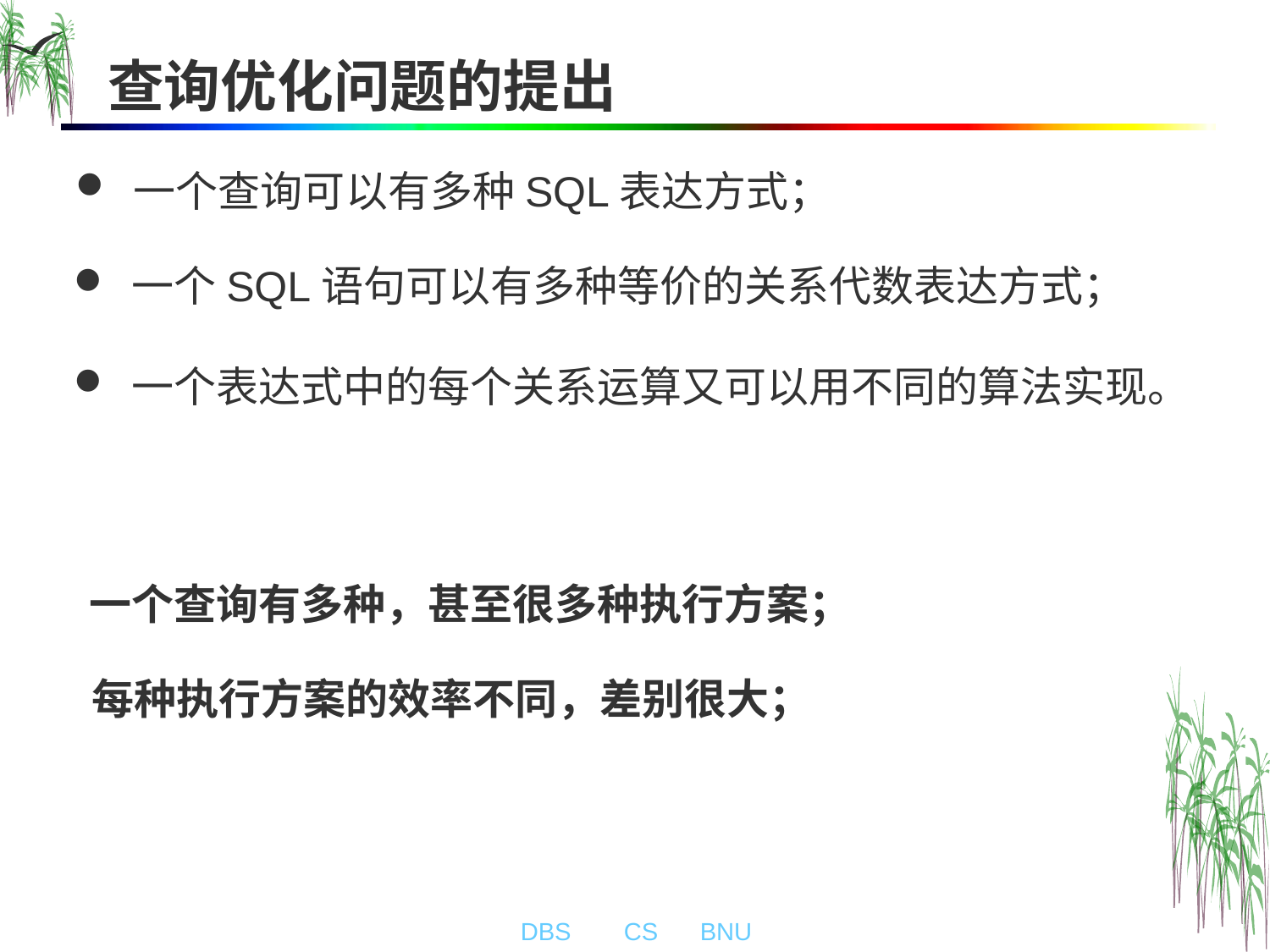

查询优化问题的提出
 一个查询可以有多种SQL表达方式；
 一个SQL语句可以有多种等价的关系代数表达方式；
 一个表达式中的每个关系运算又可以用不同的算法实现。
一个查询有多种，甚至很多种执行方案；
每种执行方案的效率不同，差别很大；